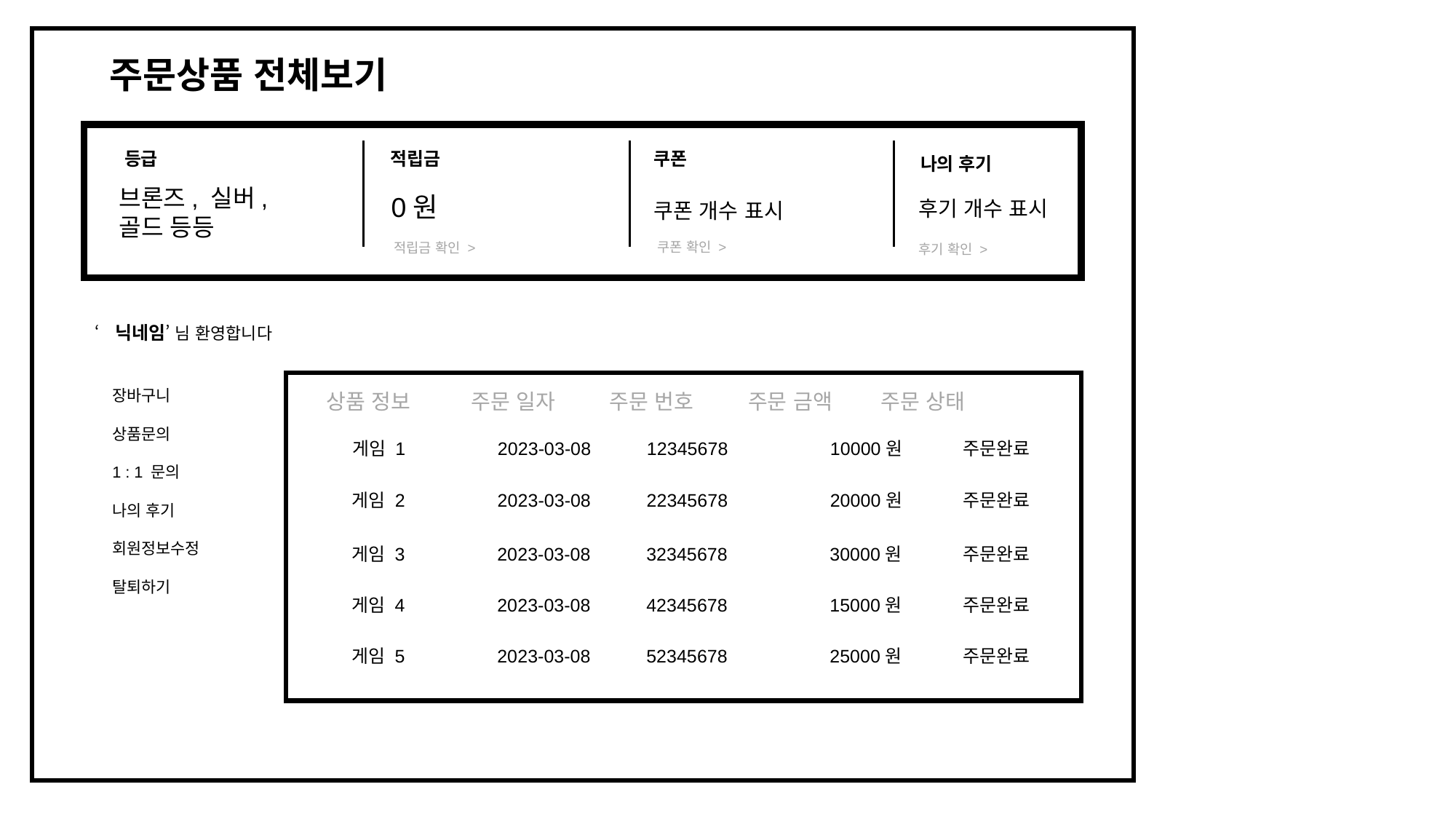

주문상품 전체보기

등급
적립금
쿠폰
나의 후기
브론즈, 실버,골드 등등
0원
후기 개수 표시
쿠폰 개수 표시
쿠폰 확인 >
적립금 확인 >
후기 확인 >
‘닉네임’ 님 환영합니다

장바구니

상품문의

1 : 1 문의

나의 후기

회원정보수정

탈퇴하기
상품 정보          주문 일자         주문 번호         주문 금액        주문 상태
 게임 1	         2023-03-08           12345678 	          10000원            주문완료
 게임 2	         2023-03-08           22345678 	          20000원            주문완료
 게임 3	         2023-03-08           32345678 	          30000원            주문완료
 게임 4	         2023-03-08           42345678 	          15000원            주문완료
 게임 5	         2023-03-08           52345678 	          25000원            주문완료